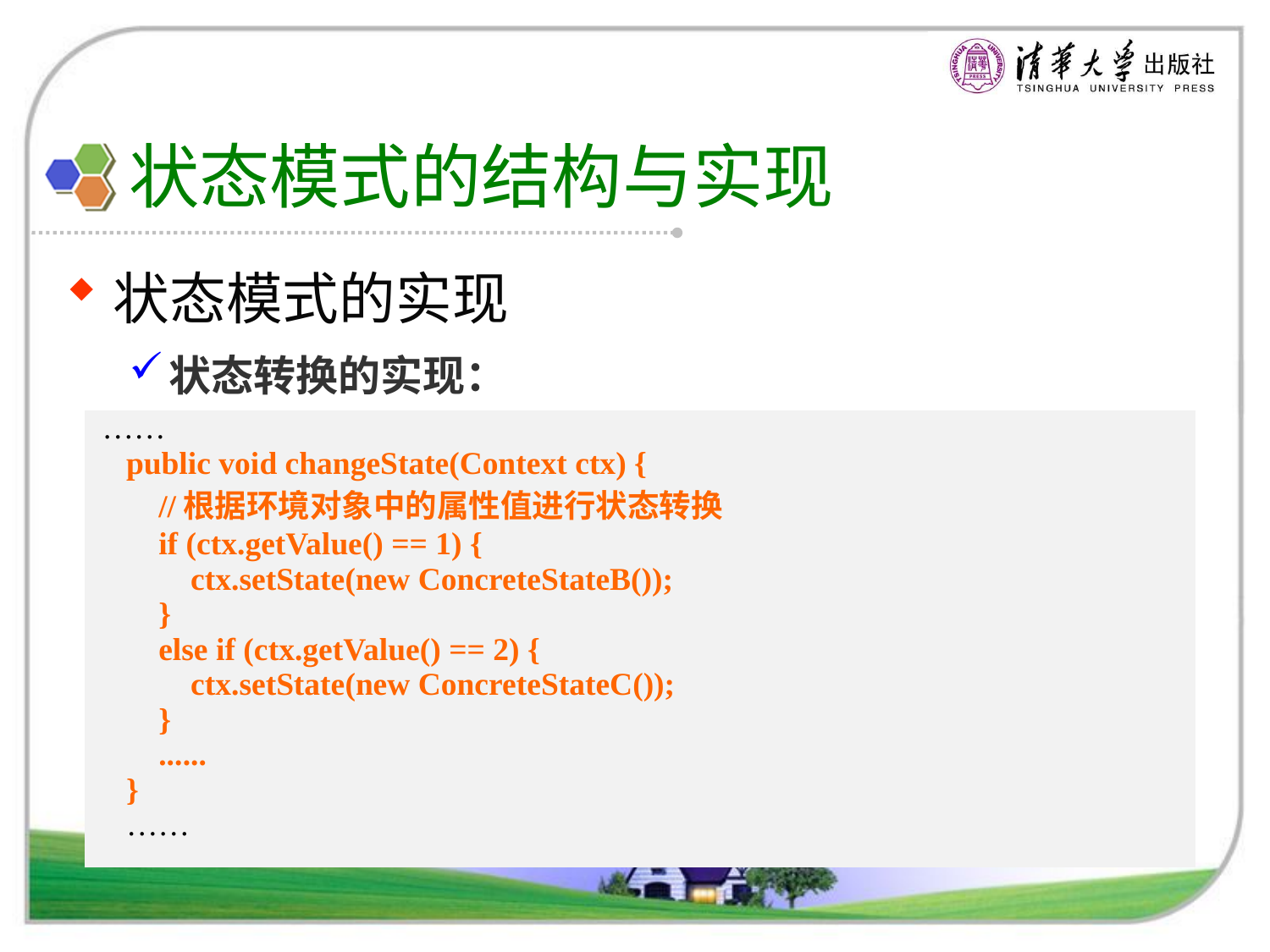

# 状态模式的结构与实现
状态模式的实现
状态转换的实现：
(2) 由具体状态类来负责状态之间的转换，可以在具体状态类的业务方法中判断环境类的某些属性值，再根据情况为环境类设置新的状态对象，实现状态转换
| …… public void changeState(Context ctx) { //根据环境对象中的属性值进行状态转换 if (ctx.getValue() == 1) { ctx.setState(new ConcreteStateB()); } else if (ctx.getValue() == 2) { ctx.setState(new ConcreteStateC()); } ...... } …… |
| --- |